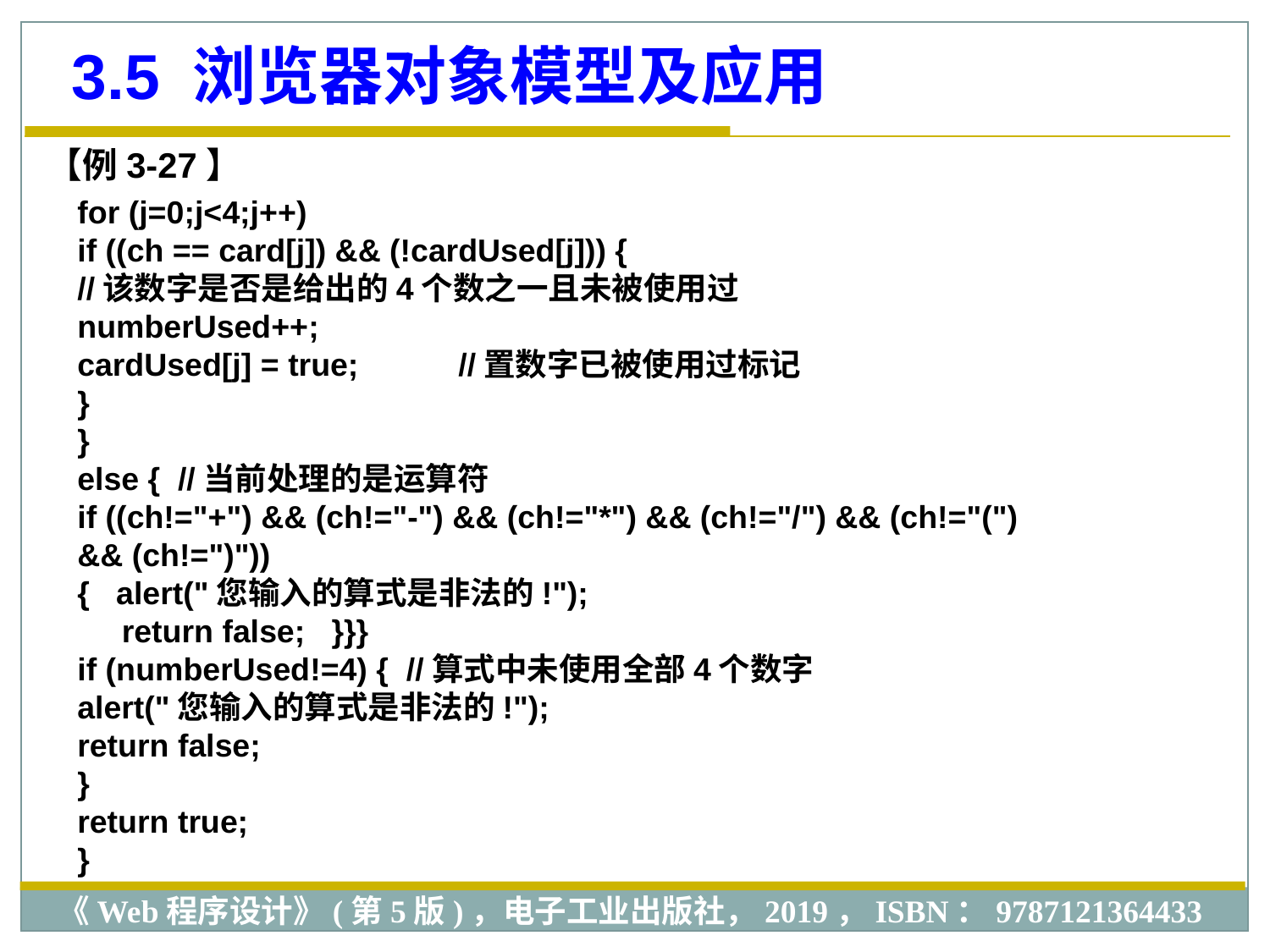

3.5 浏览器对象模型及应用
【例3-27】
for (j=0;j<4;j++)
if ((ch == card[j]) && (!cardUsed[j])) {
//该数字是否是给出的4个数之一且未被使用过
numberUsed++;
cardUsed[j] = true;  	//置数字已被使用过标记
}
}
else {  //当前处理的是运算符
if ((ch!="+") && (ch!="-") && (ch!="*") && (ch!="/") && (ch!="(")
&& (ch!=")"))
{   alert("您输入的算式是非法的!");
     return false;   }}}
if (numberUsed!=4) {  //算式中未使用全部4个数字
alert("您输入的算式是非法的!");
return false;
}
return true;
}